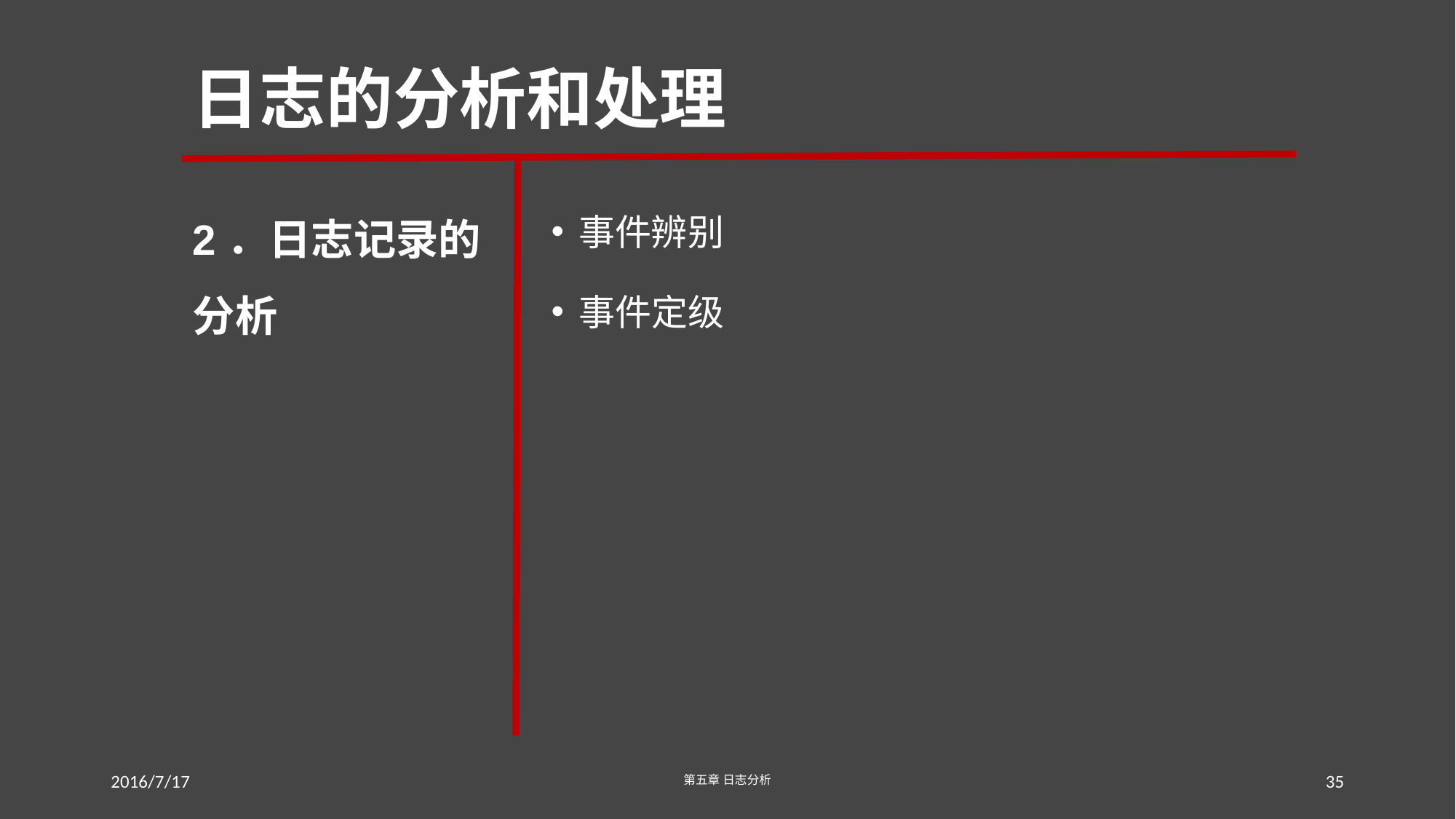

# 日志的分析和处理
2．日志记录的分析
事件辨别
事件定级

2016/7/17
第五章 日志分析
35